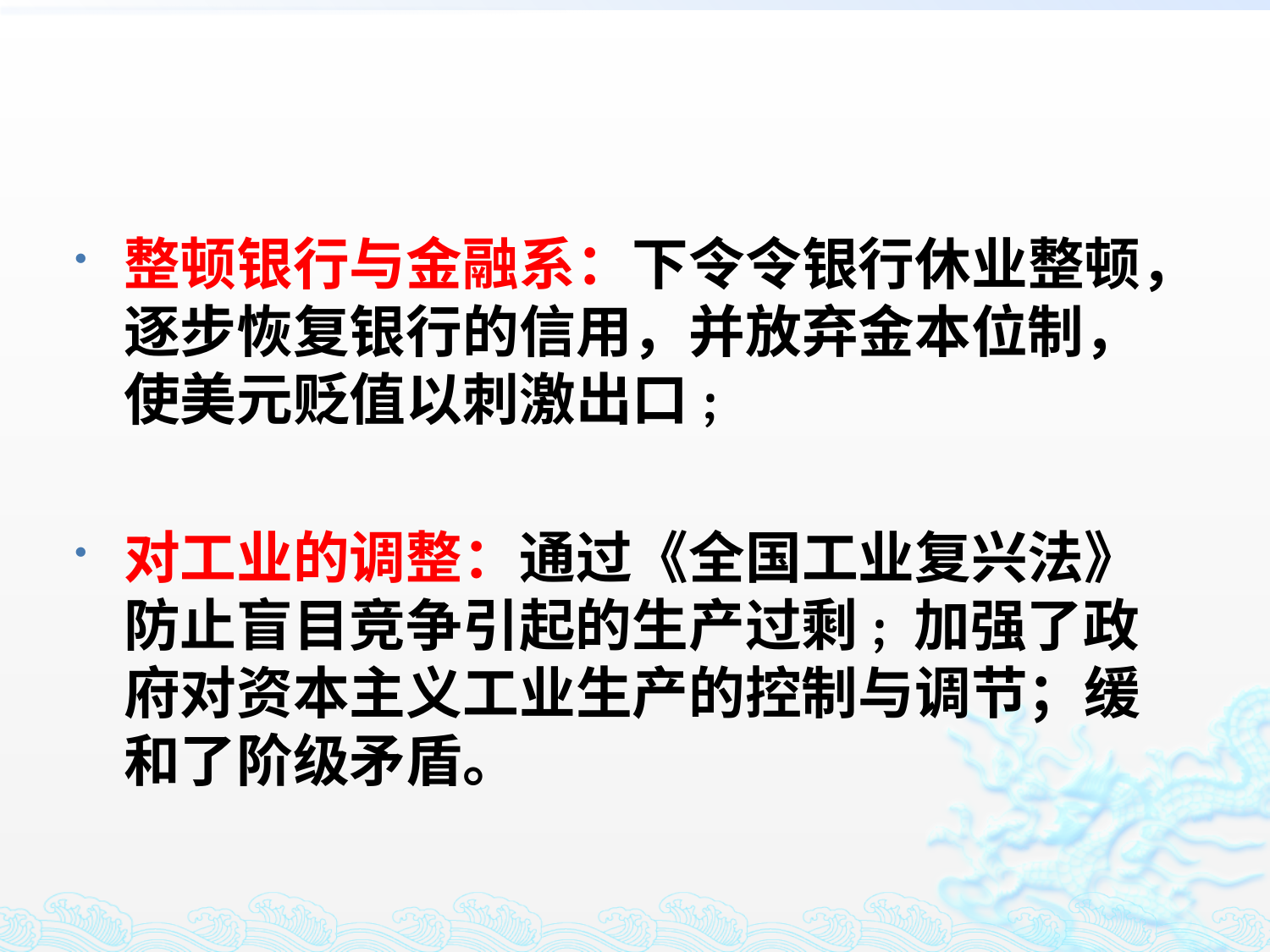

整顿银行与金融系：下令令银行休业整顿，逐步恢复银行的信用，并放弃金本位制，使美元贬值以刺激出口;

对工业的调整：通过《全国工业复兴法》防止盲目竞争引起的生产过剩; 加强了政府对资本主义工业生产的控制与调节；缓和了阶级矛盾。